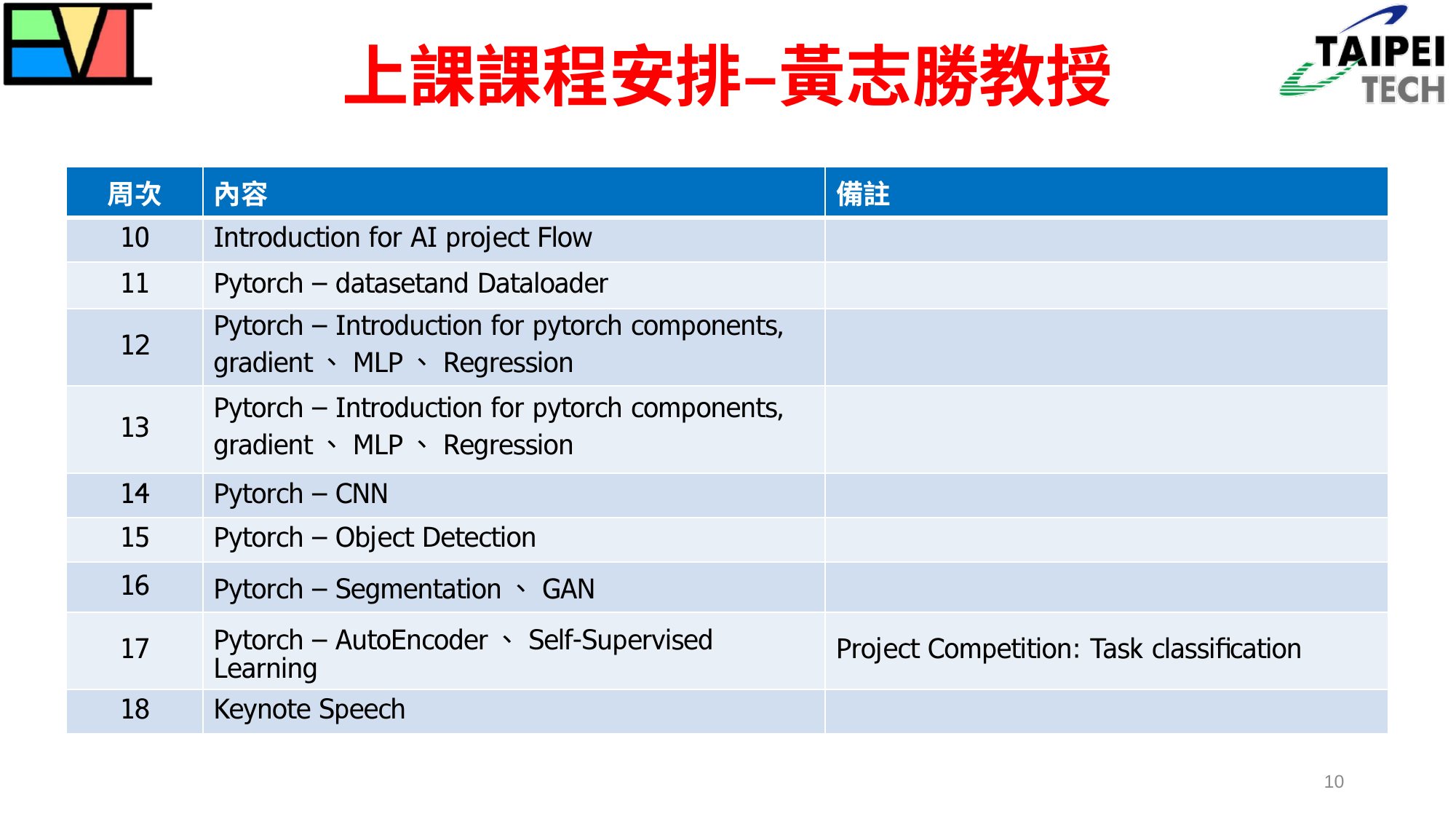

# 上課課程安排–黃志勝教授
| 周次 | 內容 | 備註 |
| --- | --- | --- |
| 10 | Introduction for AI project Flow |  |
| 11 | Pytorch – datasetand Dataloader |  |
| 12 | Pytorch – Introduction for pytorch components, gradient、MLP、Regression |  |
| 13 | Pytorch – Introduction for pytorch components, gradient、MLP、Regression |  |
| 14 | Pytorch – CNN |  |
| 15 | Pytorch – Object Detection |  |
| 16 | Pytorch – Segmentation、GAN |  |
| 17 | Pytorch – AutoEncoder、Self-Supervised Learning | Project Competition: Task classification |
| 18 | Keynote Speech |  |
10